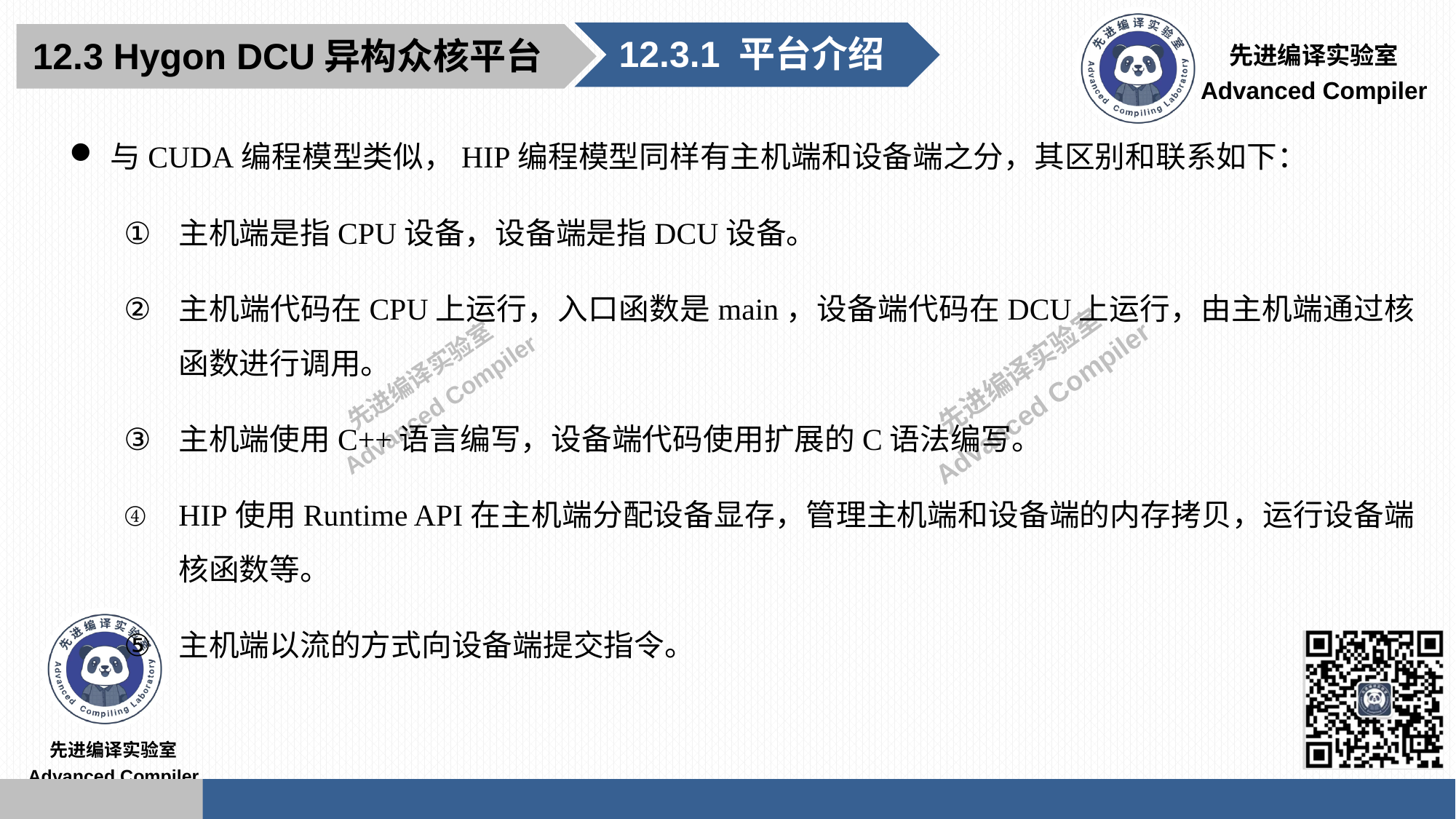

12.3.1 平台介绍

12.3 Hygon DCU异构众核平台
与CUDA编程模型类似，HIP编程模型同样有主机端和设备端之分，其区别和联系如下：
主机端是指CPU设备，设备端是指DCU设备。
主机端代码在CPU上运行，入口函数是main，设备端代码在DCU上运行，由主机端通过核函数进行调用。
主机端使用C++语言编写，设备端代码使用扩展的C语法编写。
HIP使用Runtime API在主机端分配设备显存，管理主机端和设备端的内存拷贝，运行设备端核函数等。
主机端以流的方式向设备端提交指令。